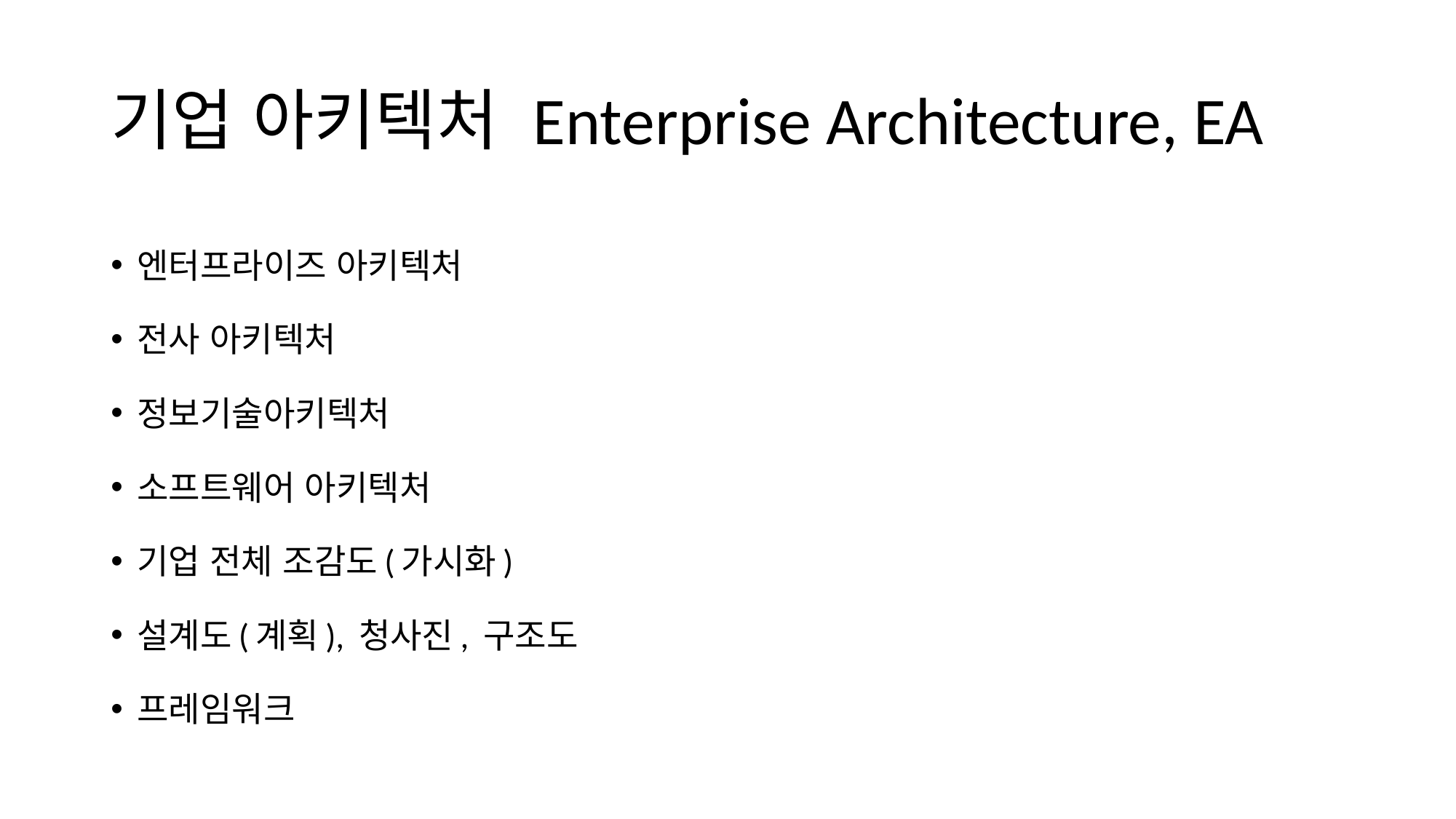

# 기업 아키텍처 Enterprise Architecture, EA
엔터프라이즈 아키텍처
전사 아키텍처
정보기술아키텍처
소프트웨어 아키텍처
기업 전체 조감도(가시화)
설계도(계획), 청사진, 구조도
프레임워크